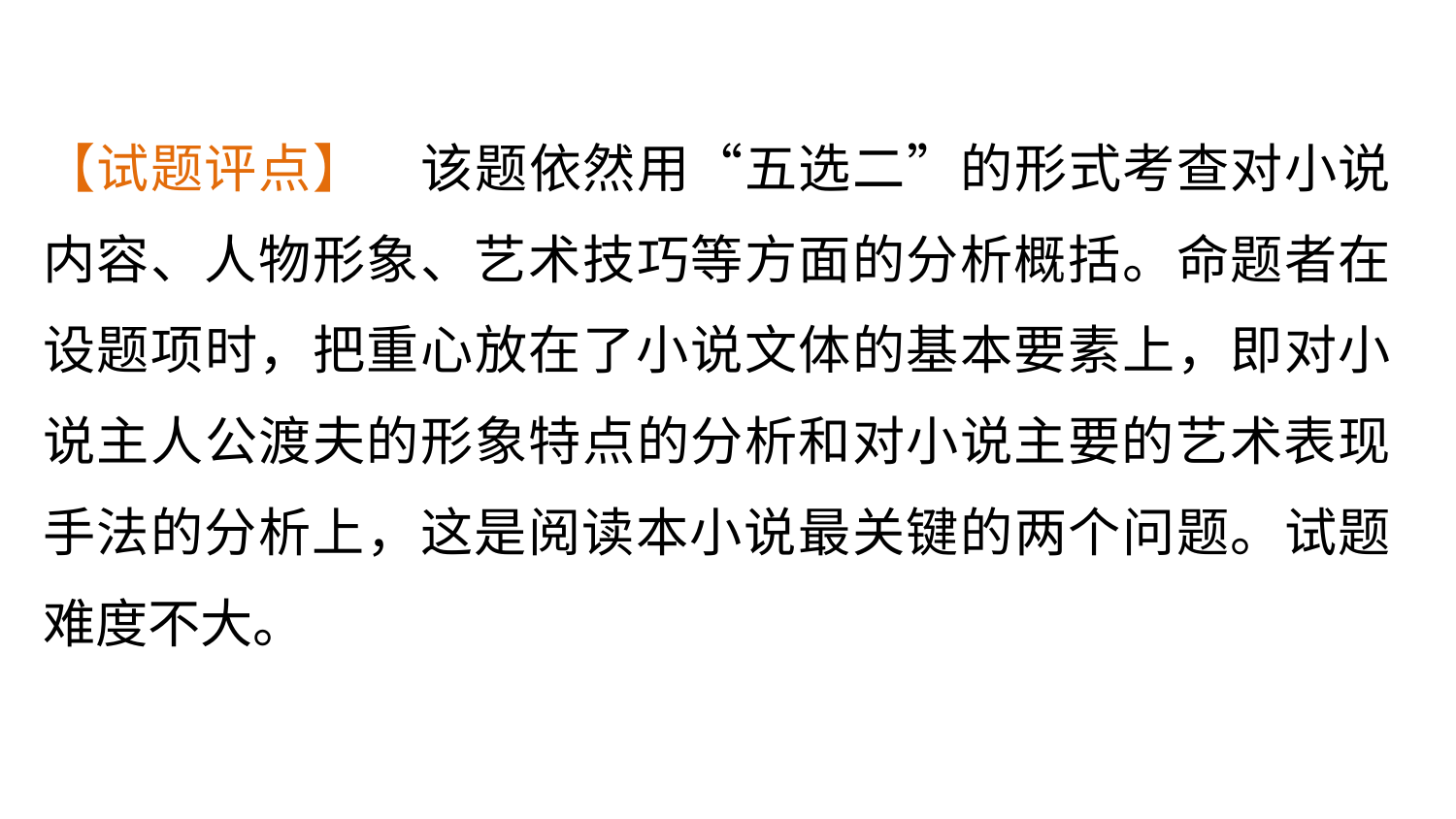

【试题评点】　该题依然用“五选二”的形式考查对小说内容、人物形象、艺术技巧等方面的分析概括。命题者在设题项时，把重心放在了小说文体的基本要素上，即对小说主人公渡夫的形象特点的分析和对小说主要的艺术表现手法的分析上，这是阅读本小说最关键的两个问题。试题难度不大。